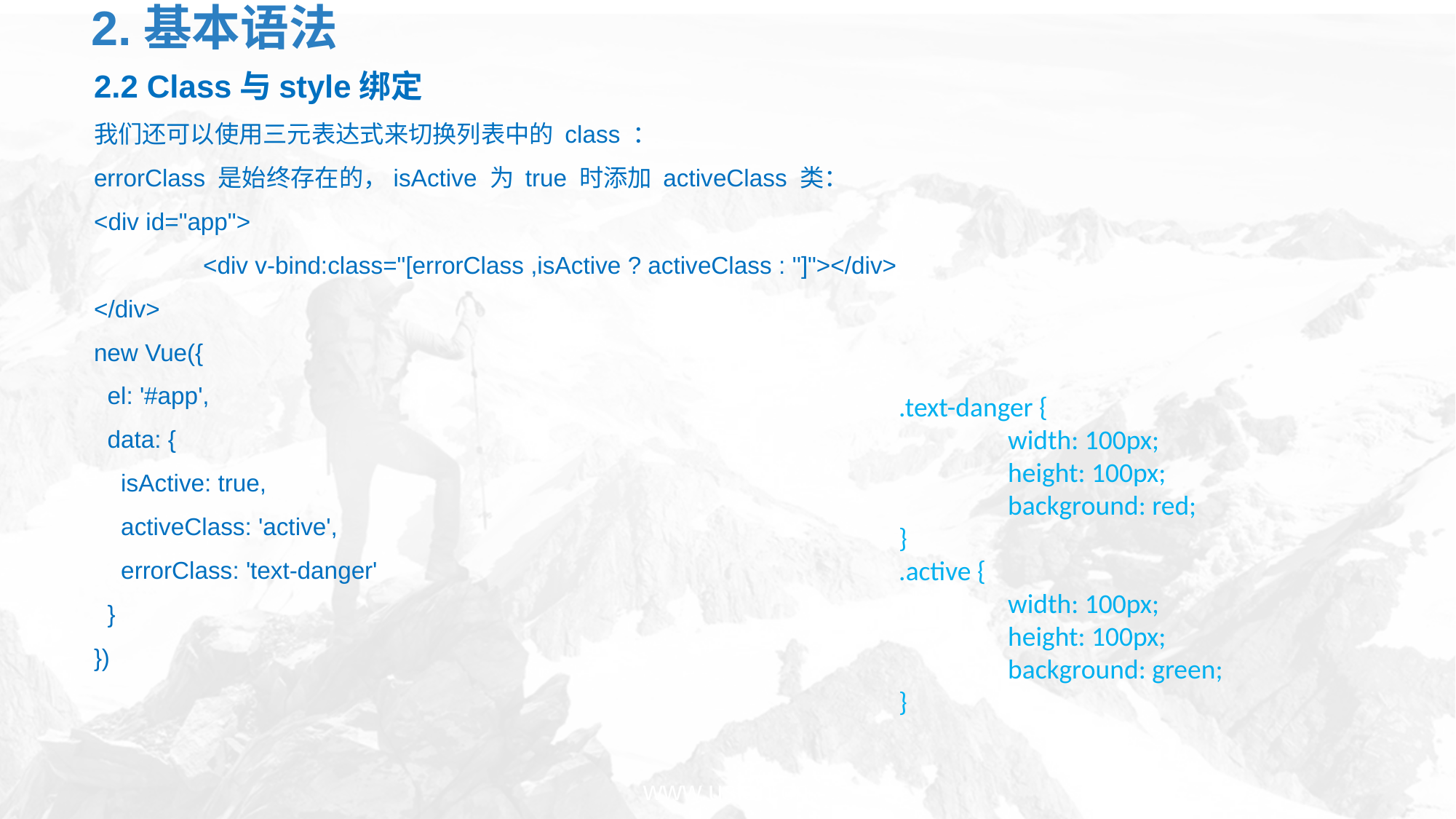

# 2.基本语法
2.2 Class与style绑定
我们还可以使用三元表达式来切换列表中的 class ：
errorClass 是始终存在的，isActive 为 true 时添加 activeClass 类：
<div id="app">
	<div v-bind:class="[errorClass ,isActive ? activeClass : '']"></div>
</div>
new Vue({
  el: '#app',
  data: {
    isActive: true,
    activeClass: 'active',
    errorClass: 'text-danger'
  }
})
.text-danger {
	width: 100px;
	height: 100px;
	background: red;
}
.active {
	width: 100px;
	height: 100px;
	background: green;
}
www.usian.cn